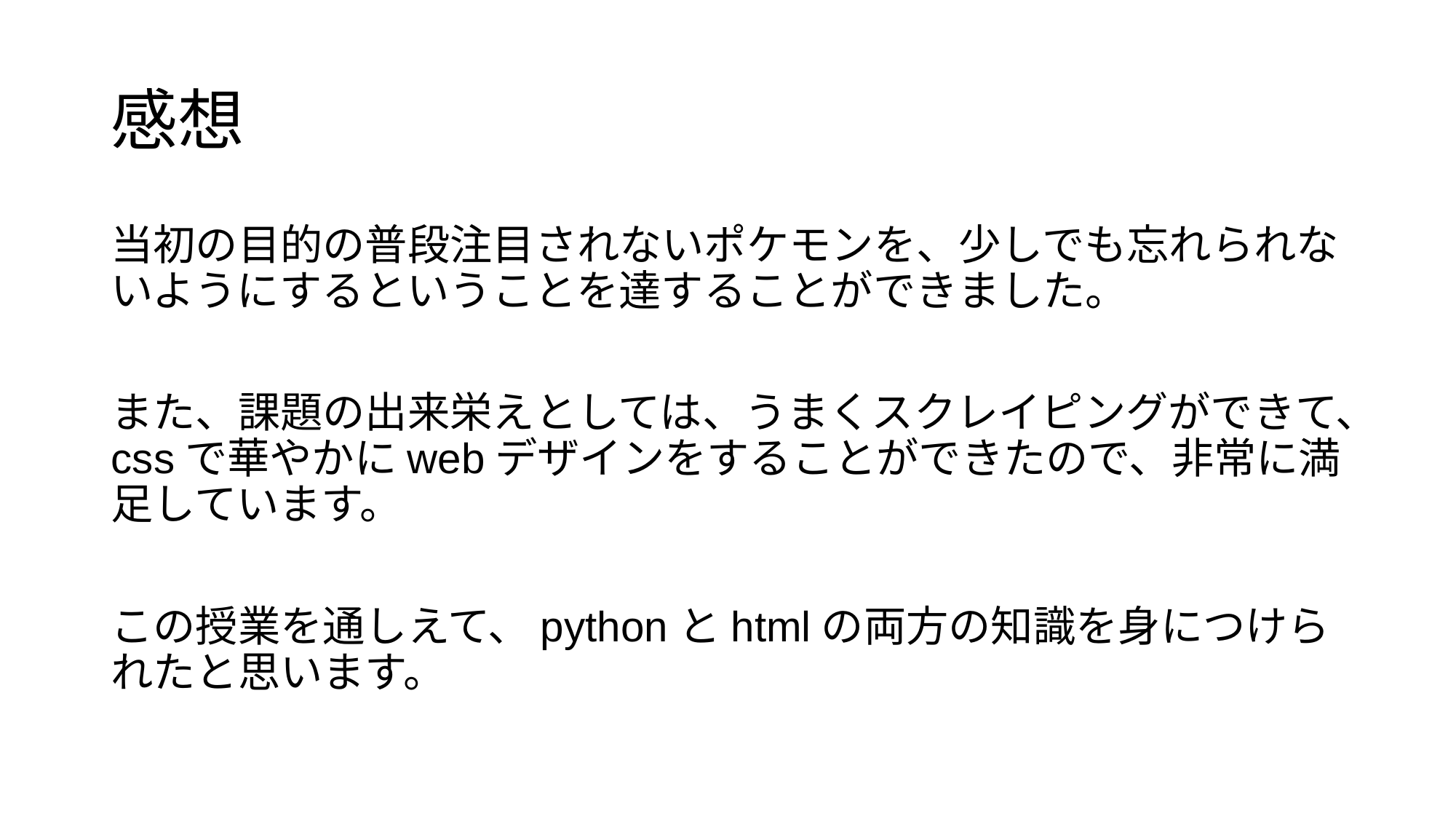

# 感想
当初の目的の普段注目されないポケモンを、少しでも忘れられないようにするということを達することができました。

また、課題の出来栄えとしては、うまくスクレイピングができて、cssで華やかにwebデザインをすることができたので、非常に満足しています。

この授業を通しえて、pythonとhtmlの両方の知識を身につけられたと思います。